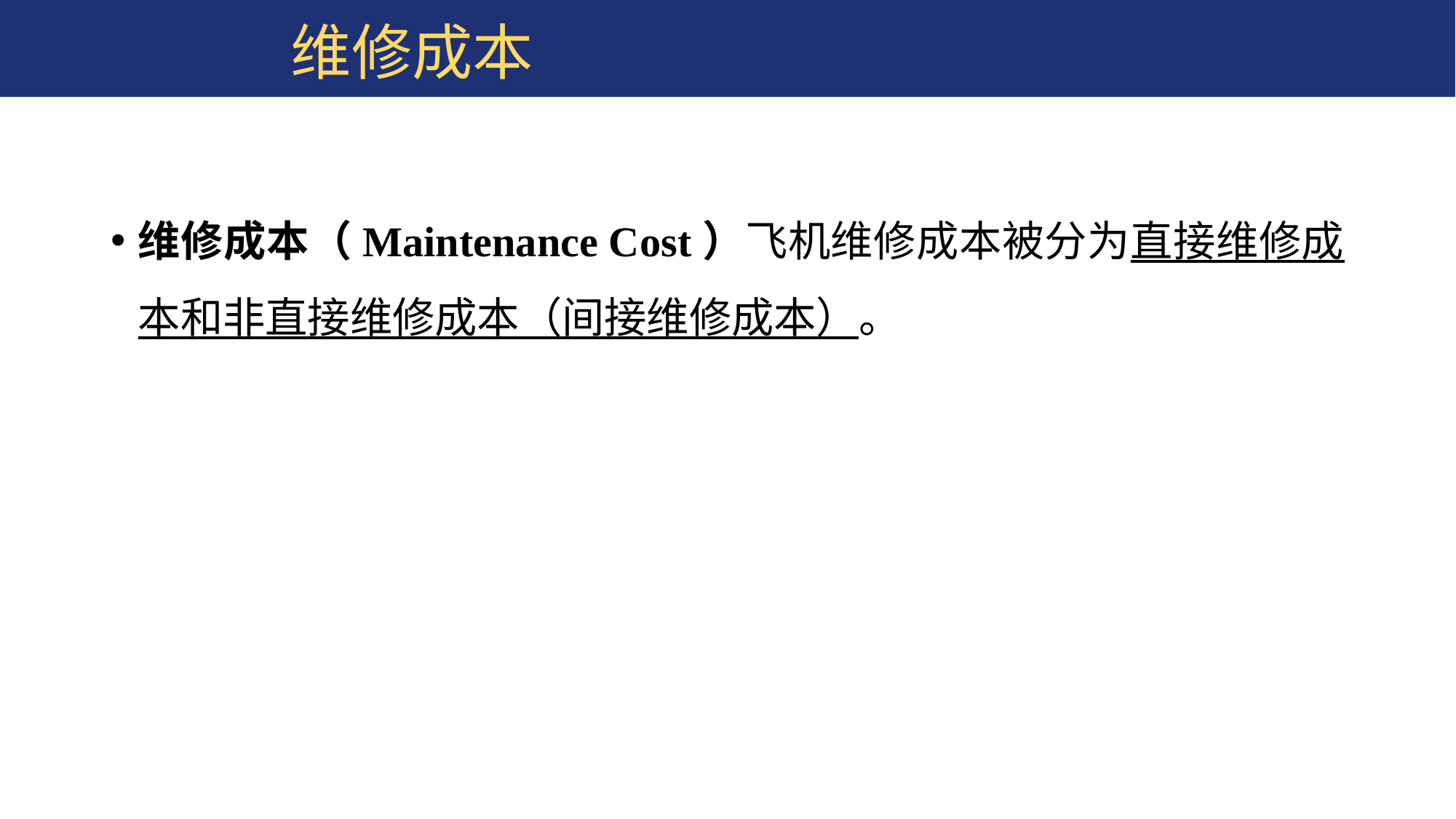

维修成本
维修成本（Maintenance Cost）飞机维修成本被分为直接维修成本和非直接维修成本（间接维修成本）。